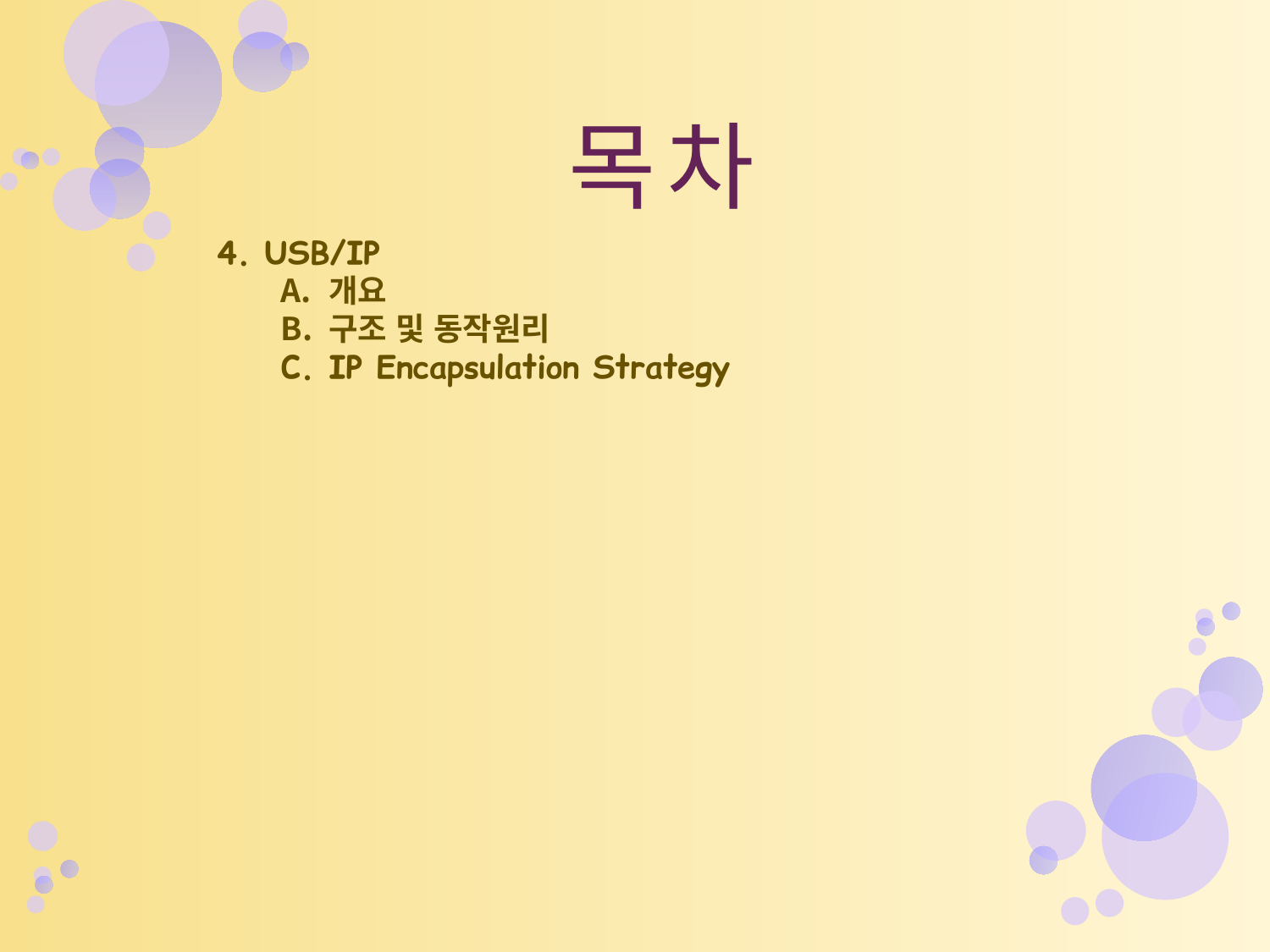

# 목차
4. USB/IP
개요
구조 및 동작원리
IP Encapsulation Strategy